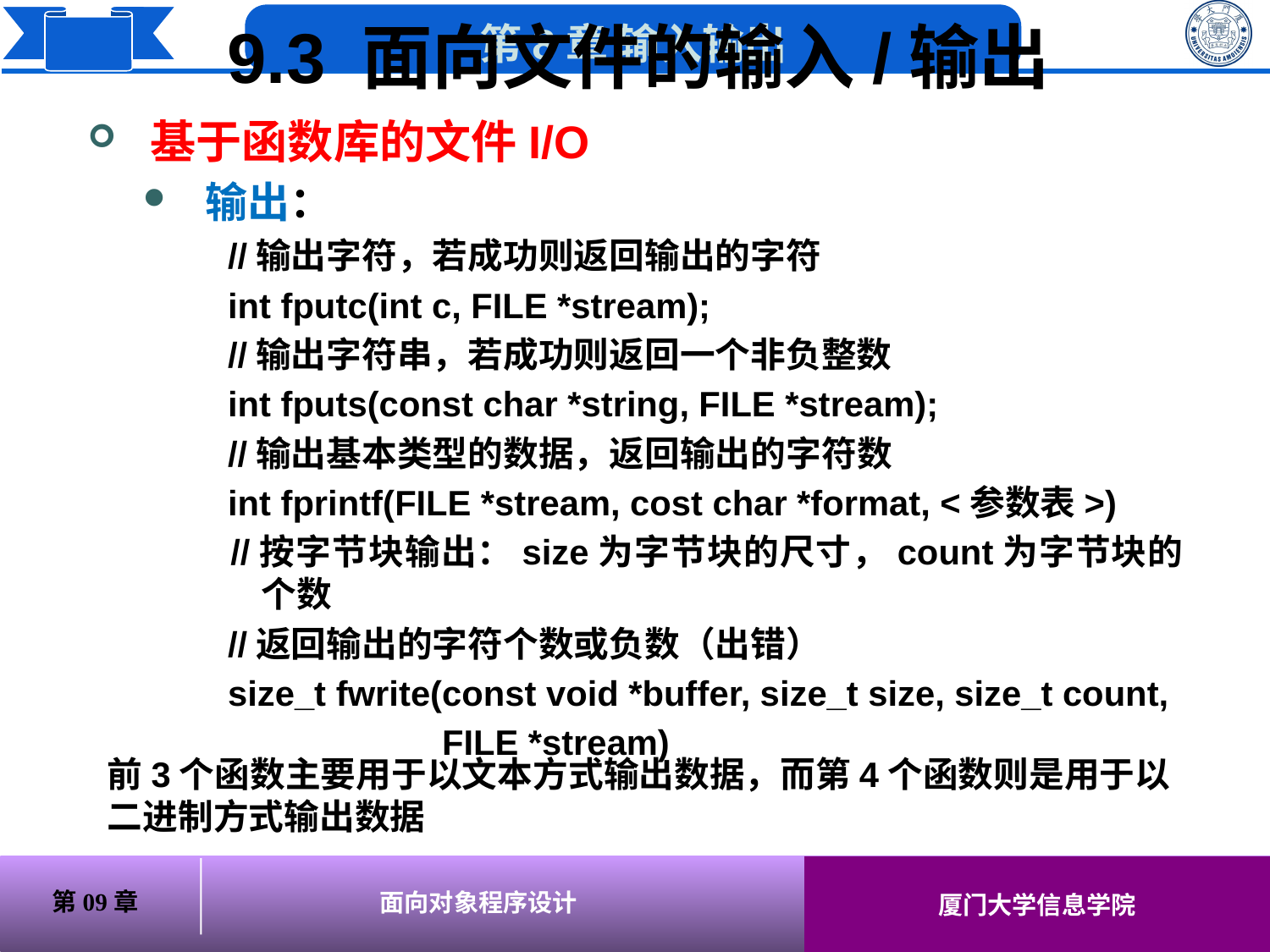

9.3 面向文件的输入/输出
# 基于函数库的文件I/O
输出：
   //输出字符，若成功则返回输出的字符
   int fputc(int c, FILE *stream);
   //输出字符串，若成功则返回一个非负整数
   int fputs(const char *string, FILE *stream);
   //输出基本类型的数据，返回输出的字符数
   int fprintf(FILE *stream, cost char *format, <参数表>)
   //按字节块输出：size为字节块的尺寸，count为字节块的个数
   //返回输出的字符个数或负数（出错）
   size_t fwrite(const void *buffer, size_t size, size_t count,
                         FILE *stream)

前3个函数主要用于以文本方式输出数据，而第4个函数则是用于以二进制方式输出数据
42